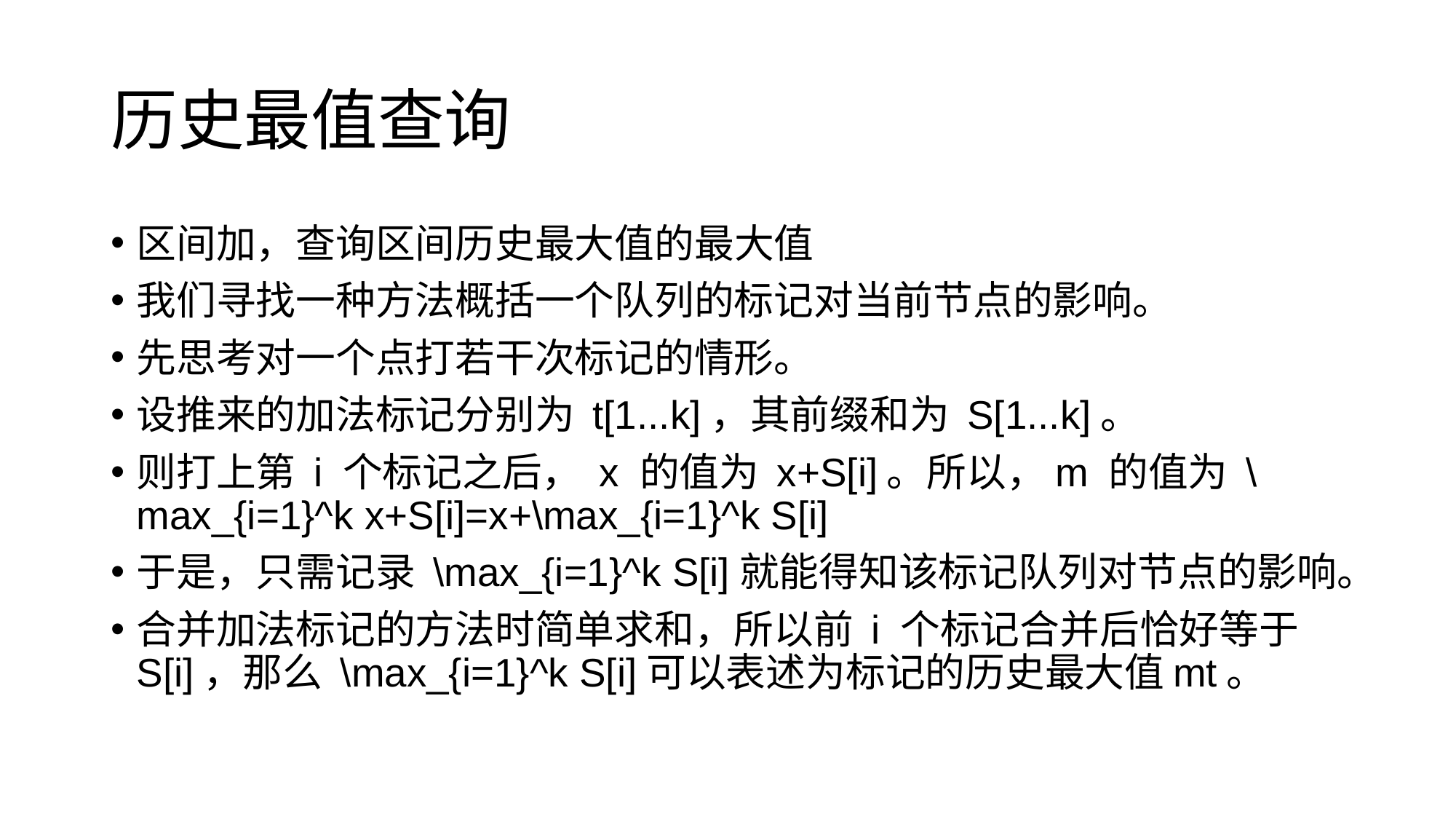

# 历史最值查询
区间加，查询区间历史最大值的最大值
我们寻找一种方法概括一个队列的标记对当前节点的影响。
先思考对一个点打若干次标记的情形。
设推来的加法标记分别为 t[1...k]，其前缀和为 S[1...k]。
则打上第 i 个标记之后， x 的值为 x+S[i]。所以，m 的值为 \max_{i=1}^k x+S[i]=x+\max_{i=1}^k S[i]​​
于是，只需记录 \max_{i=1}^k S[i]就能得知该标记队列对节点的影响。
合并加法标记的方法时简单求和，所以前 i 个标记合并后恰好等于 S[i]，那么 \max_{i=1}^k S[i]可以表述为标记的历史最大值mt。